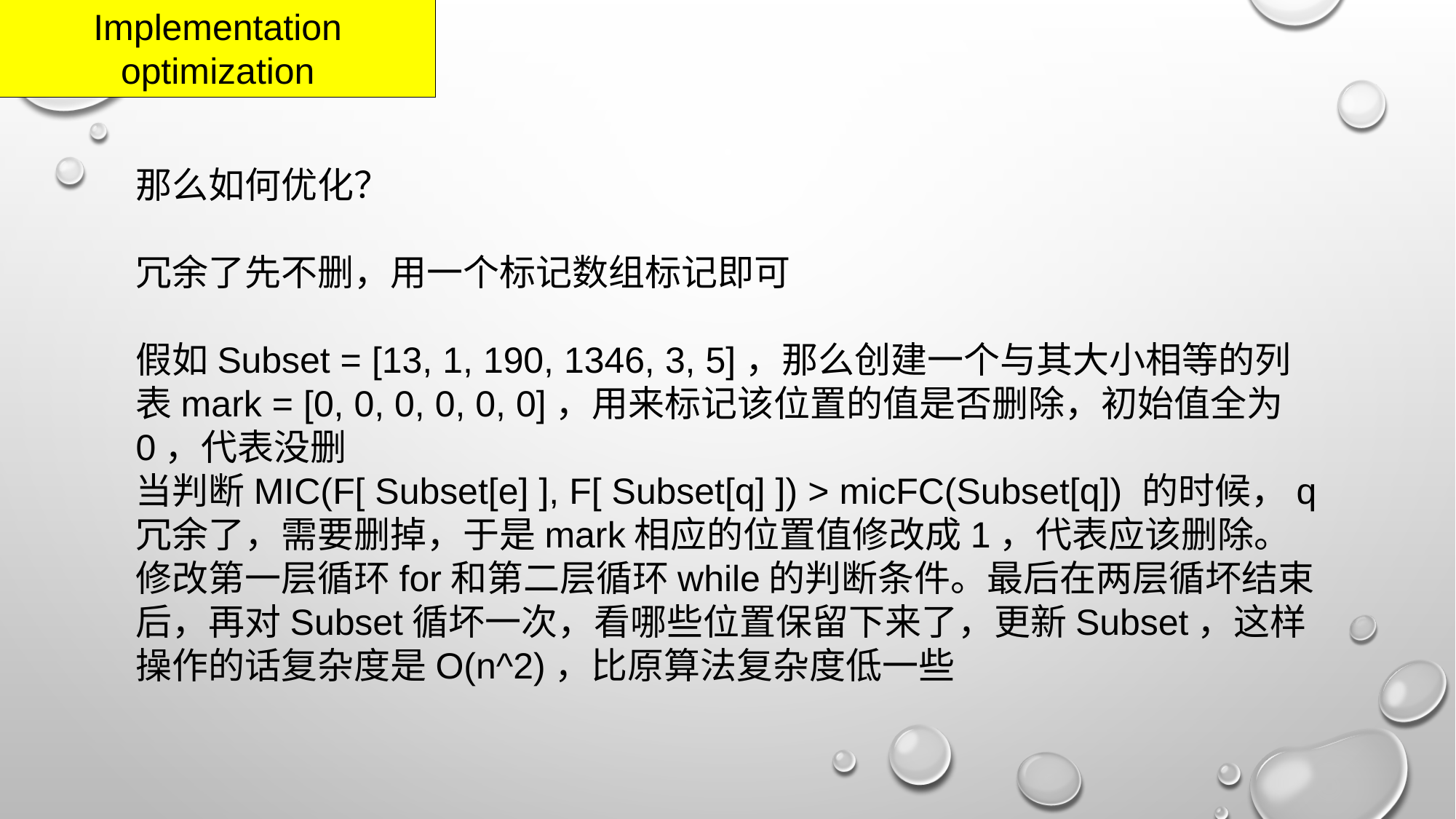

Implementation optimization
那么如何优化？

冗余了先不删，用一个标记数组标记即可

假如Subset = [13, 1, 190, 1346, 3, 5]，那么创建一个与其大小相等的列表mark = [0, 0, 0, 0, 0, 0]，用来标记该位置的值是否删除，初始值全为0，代表没删
当判断MIC(F[ Subset[e] ], F[ Subset[q] ]) > micFC(Subset[q]) 的时候，q冗余了，需要删掉，于是mark相应的位置值修改成1，代表应该删除。修改第一层循环for和第二层循环while的判断条件。最后在两层循坏结束后，再对Subset循坏一次，看哪些位置保留下来了，更新Subset，这样操作的话复杂度是O(n^2)，比原算法复杂度低一些